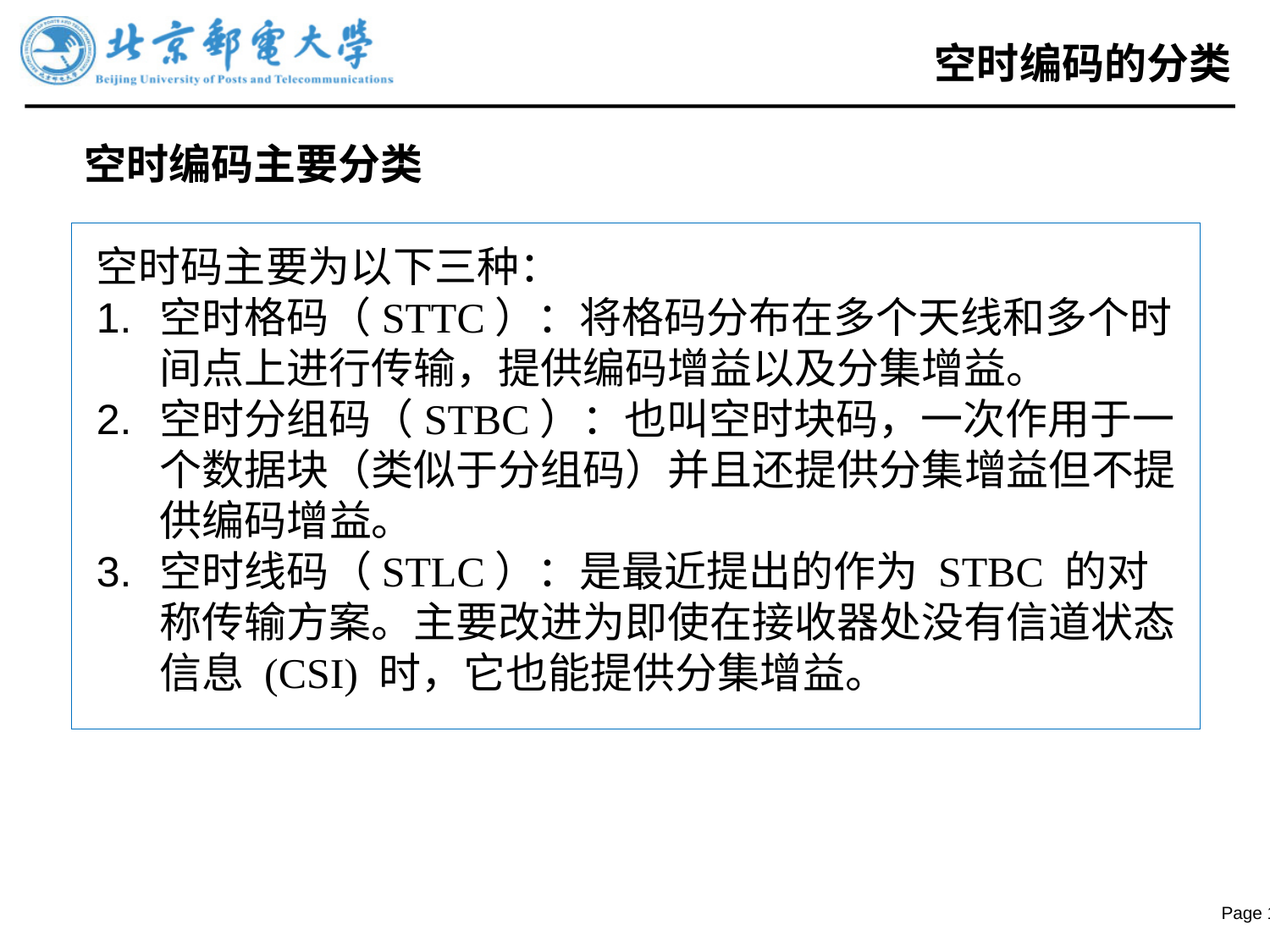

# 空时编码的分类
空时编码主要分类

空时码主要为以下三种：
空时格码（STTC）：将格码分布在多个天线和多个时间点上进行传输，提供编码增益以及分集增益。
空时分组码（STBC）：也叫空时块码，一次作用于一个数据块（类似于分组码）并且还提供分集增益但不提供编码增益。
空时线码（STLC）：是最近提出的作为 STBC 的对称传输方案。主要改进为即使在接收器处没有信道状态信息 (CSI) 时，它也能提供分集增益。